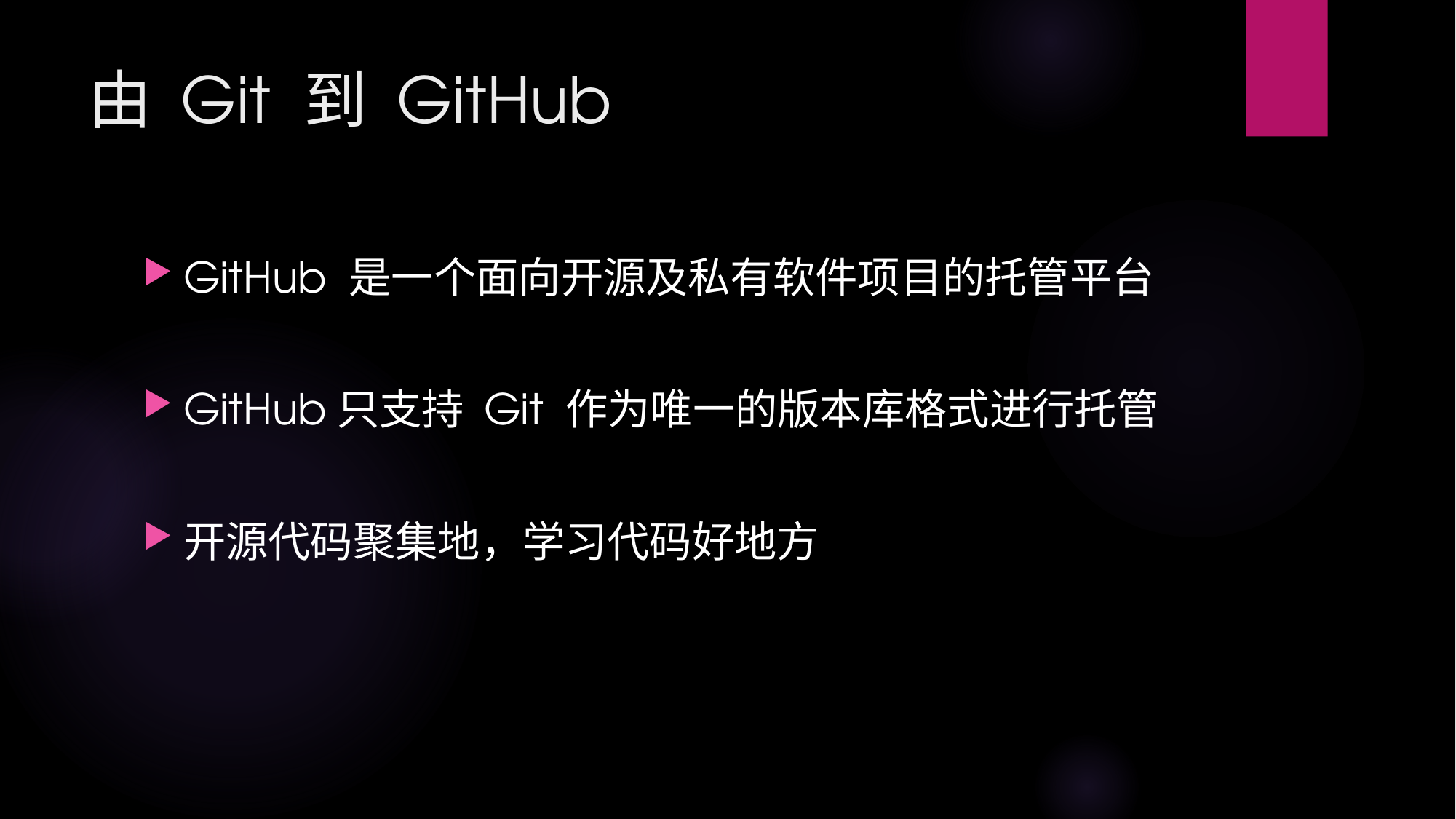

# 由 Git 到 GitHub
GitHub 是一个面向开源及私有软件项目的托管平台

GitHub只支持 Git 作为唯一的版本库格式进行托管

开源代码聚集地，学习代码好地方